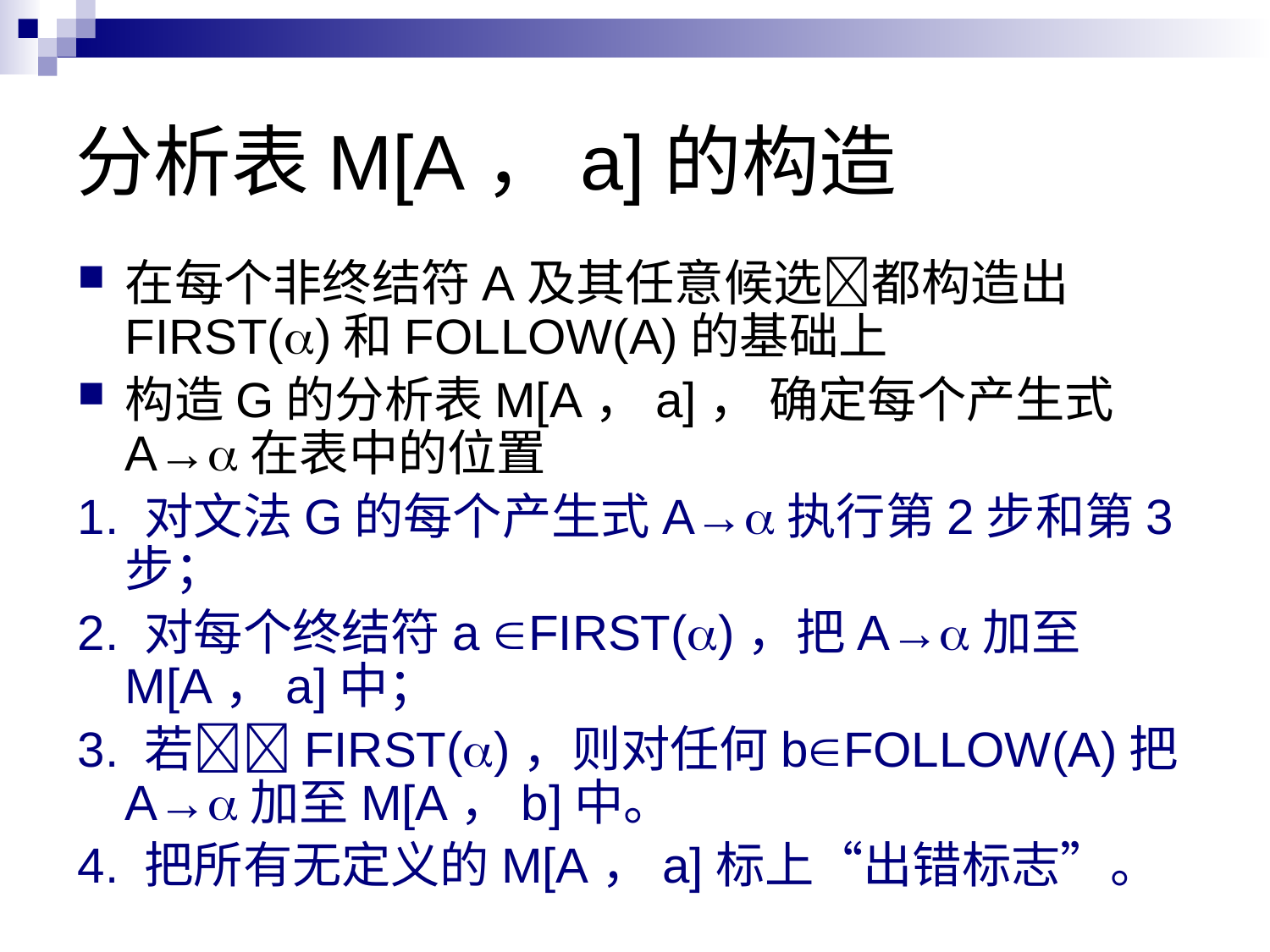

# 分析表M[A，a]的构造
在每个非终结符A及其任意候选α都构造出FIRST(α)和FOLLOW(A)的基础上
构造G的分析表M[A，a]， 确定每个产生式A→α在表中的位置
1. 对文法G的每个产生式A→α执行第2步和第3步；
2. 对每个终结符a ∈FIRST(α)，把A→α加至M[A，a]中；
3. 若ε∈FIRST(α)，则对任何b∈FOLLOW(A)把A→α加至M[A，b]中。
4. 把所有无定义的M[A，a]标上“出错标志”。
19